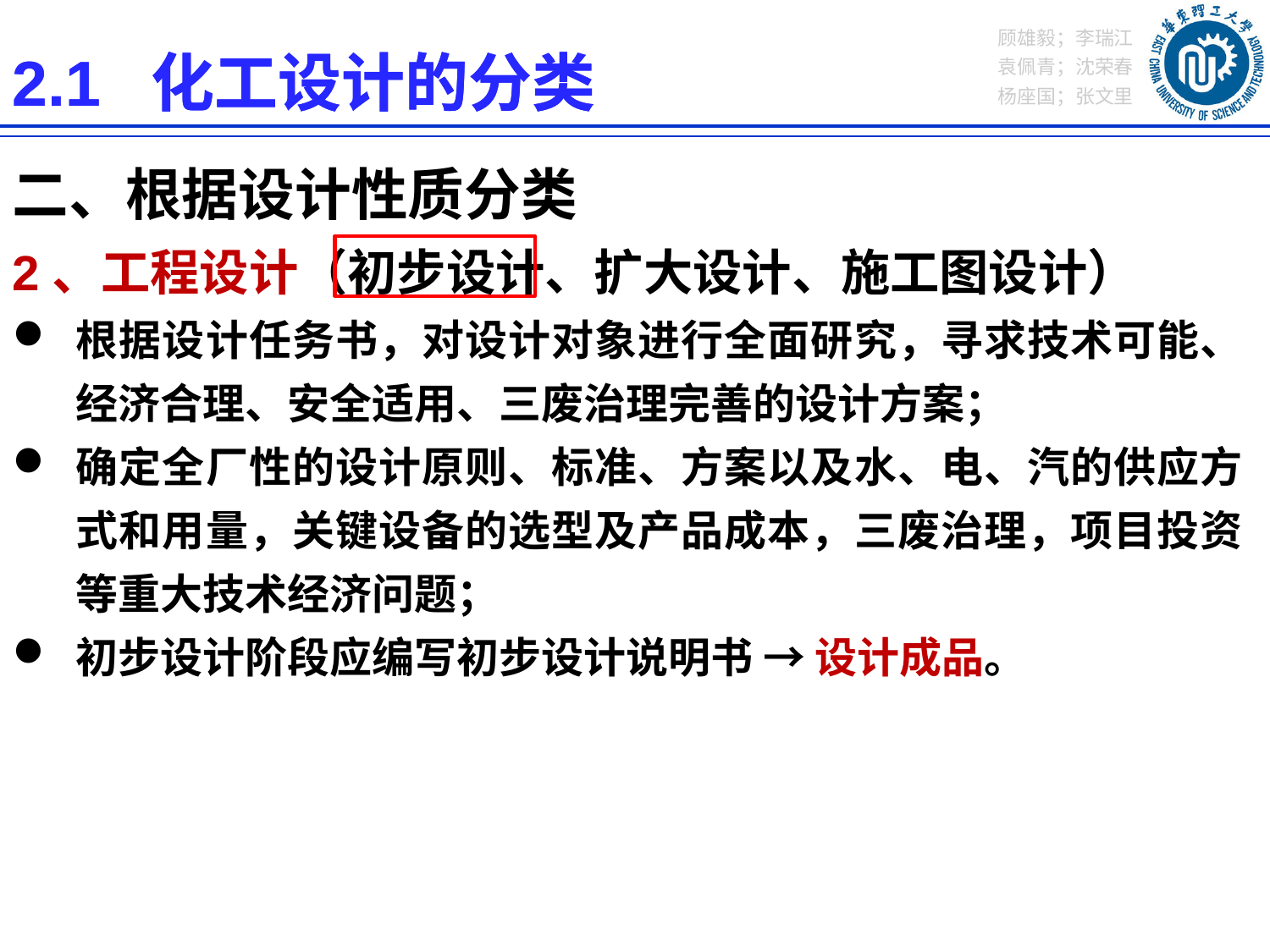

2.1  化工设计的分类
2.1  化工设计的分类
二、根据设计性质分类
2、工程设计（初步设计、扩大设计、施工图设计）
根据设计任务书，对设计对象进行全面研究，寻求技术可能、经济合理、安全适用、三废治理完善的设计方案；
确定全厂性的设计原则、标准、方案以及水、电、汽的供应方式和用量，关键设备的选型及产品成本，三废治理，项目投资等重大技术经济问题；
初步设计阶段应编写初步设计说明书 → 设计成品。